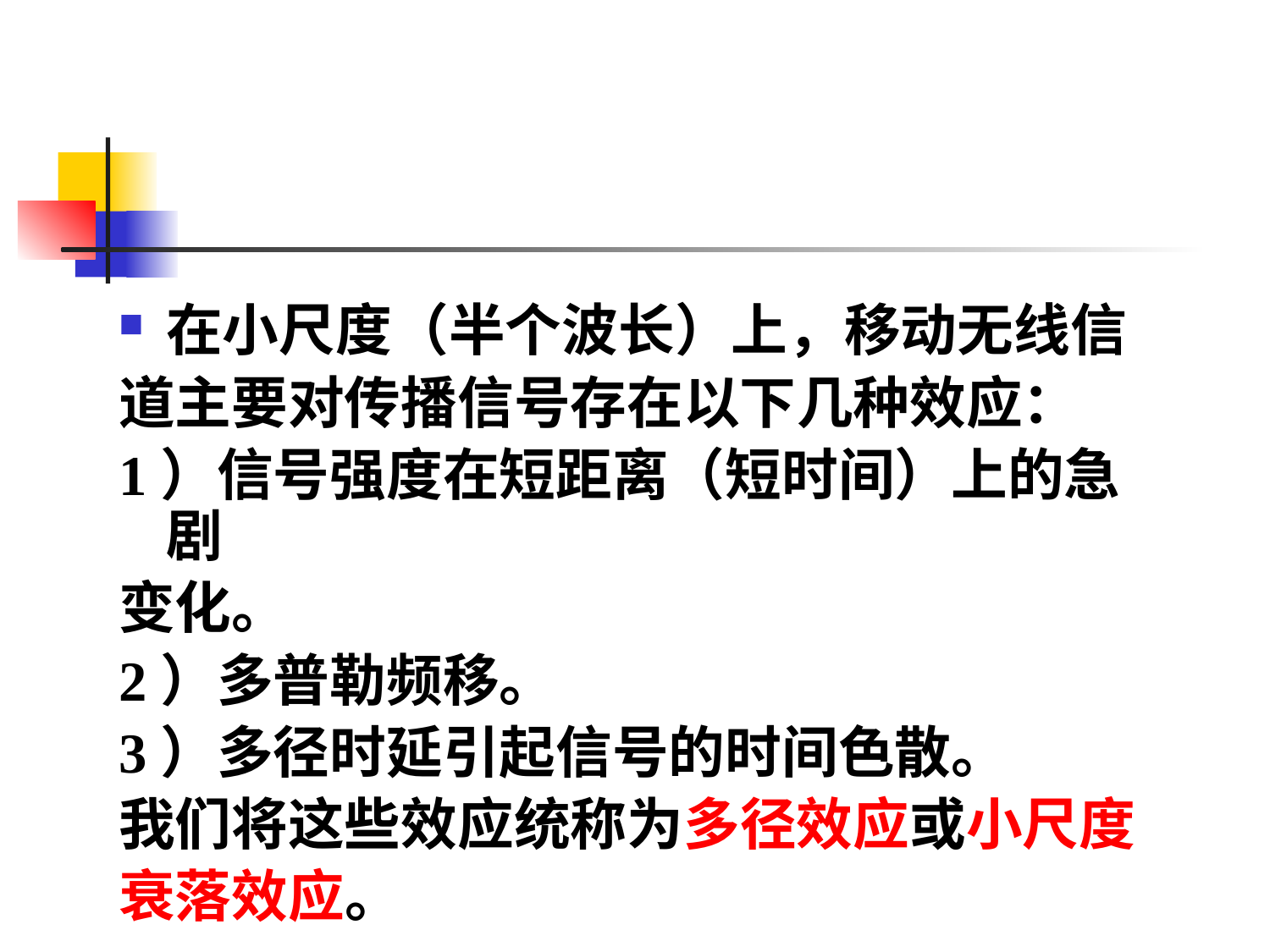

#
在小尺度（半个波长）上，移动无线信
道主要对传播信号存在以下几种效应：
1）信号强度在短距离（短时间）上的急剧
变化。
2）多普勒频移。
3）多径时延引起信号的时间色散。
我们将这些效应统称为多径效应或小尺度
衰落效应。